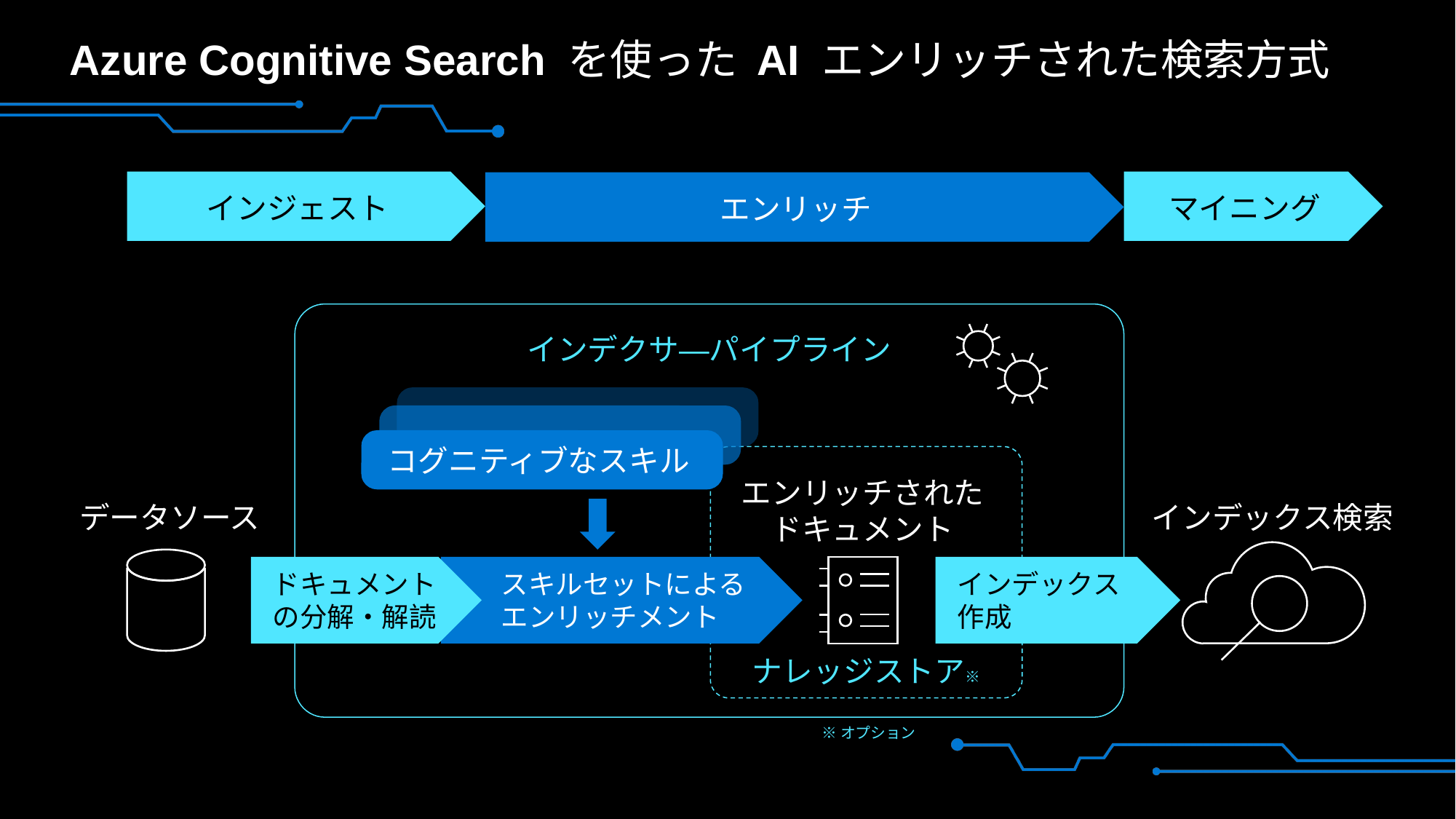

# Azure Cognitive Search を使った AI エンリッチされた検索方式
マイニング
インジェスト
エンリッチ
インデクサ—パイプライン

コグニティブなスキル
ナレッジストア※
エンリッチされた
ドキュメント
データソース

インデックス検索

ドキュメント
の分解・解読
スキルセットによる
エンリッチメント

インデックス
作成

※オプション